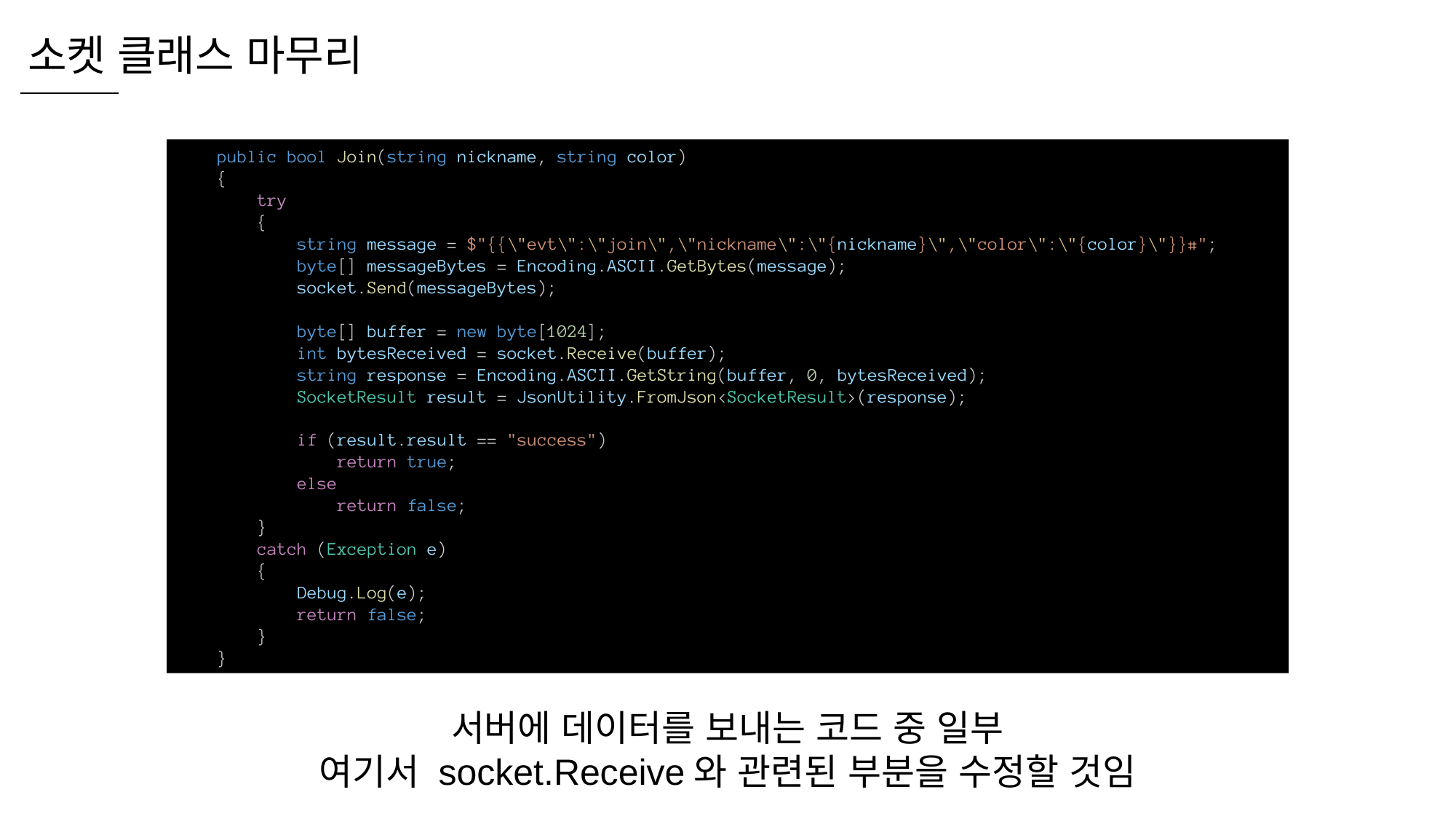

소켓 클래스 마무리
    public bool Join(string nickname, string color)
    {
        try
        {
            string message = $"{{\"evt\":\"join\",\"nickname\":\"{nickname}\",\"color\":\"{color}\"}}#";
            byte[] messageBytes = Encoding.ASCII.GetBytes(message);
            socket.Send(messageBytes);
            byte[] buffer = new byte[1024];
            int bytesReceived = socket.Receive(buffer);
            string response = Encoding.ASCII.GetString(buffer, 0, bytesReceived);
            SocketResult result = JsonUtility.FromJson<SocketResult>(response);
            if (result.result == "success")
                return true;
            else
                return false;
        }
        catch (Exception e)
        {
            Debug.Log(e);
            return false;
        }
    }
서버에 데이터를 보내는 코드 중 일부
여기서 socket.Receive와 관련된 부분을 수정할 것임